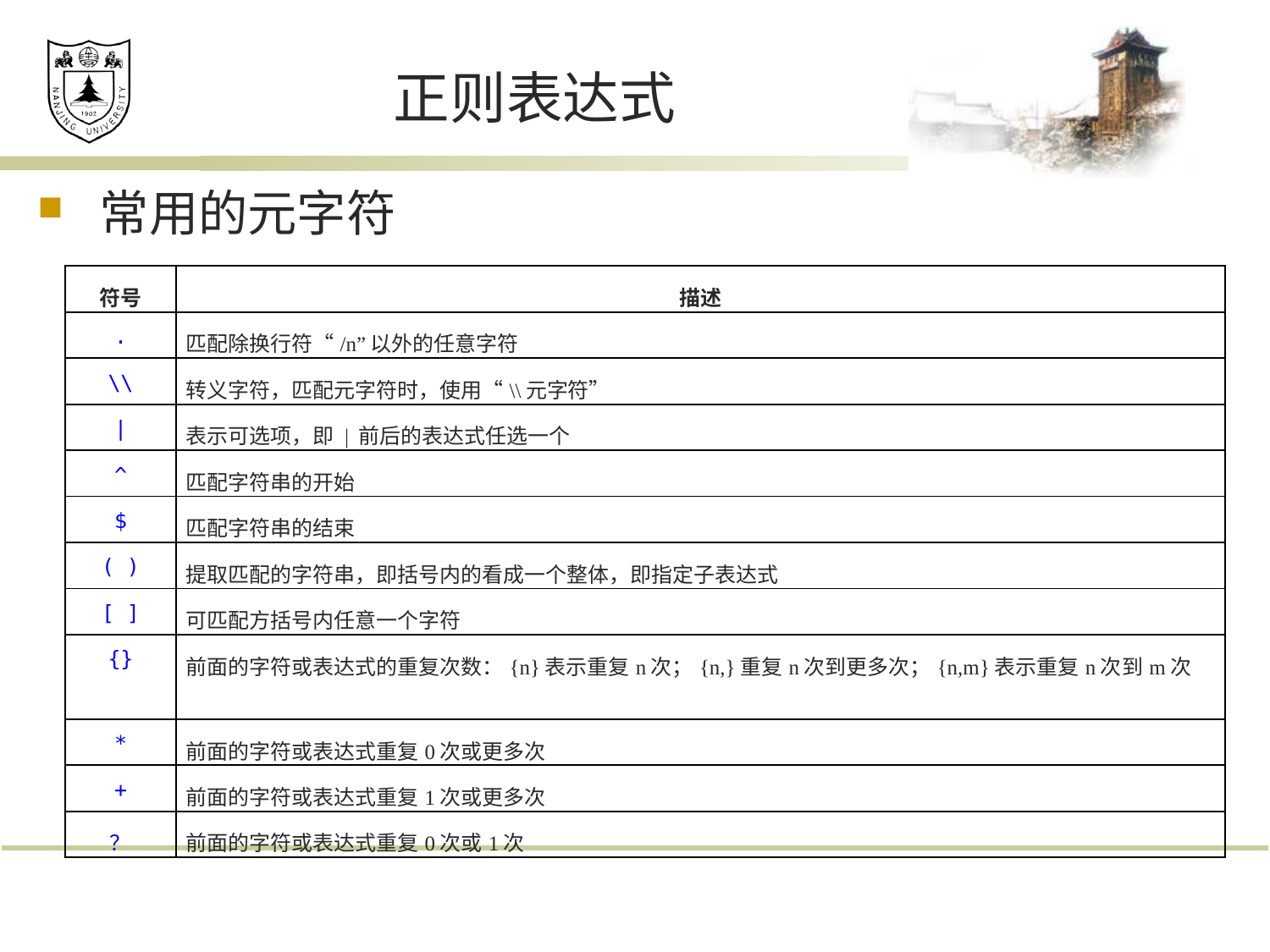

# 正则表达式
常用的元字符
| 符号 | 描述 |
| --- | --- |
| . | 匹配除换行符“/n”以外的任意字符 |
| \\ | 转义字符，匹配元字符时，使用“\\元字符” |
| | | 表示可选项，即 | 前后的表达式任选一个 |
| ^ | 匹配字符串的开始 |
| $ | 匹配字符串的结束 |
| ( ) | 提取匹配的字符串，即括号内的看成一个整体，即指定子表达式 |
| [ ] | 可匹配方括号内任意一个字符 |
| {} | 前面的字符或表达式的重复次数：{n}表示重复n次；{n,}重复n次到更多次；{n,m}表示重复n次到m次 |
| \* | 前面的字符或表达式重复0次或更多次 |
| + | 前面的字符或表达式重复1次或更多次 |
| ？ | 前面的字符或表达式重复0次或1次 |